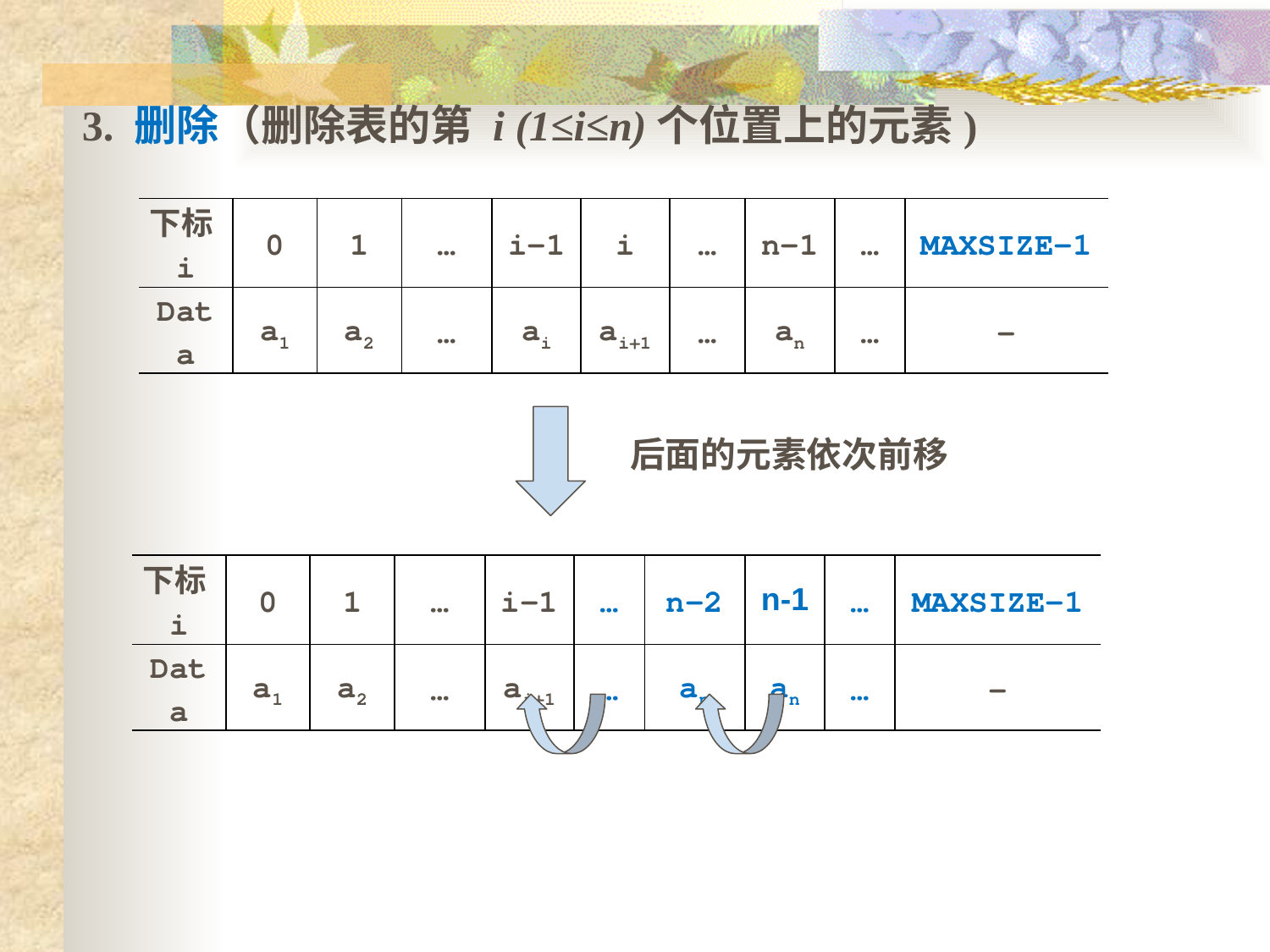

3. 删除（删除表的第 i (1≤i≤n)个位置上的元素)
| 下标i | 0 | 1 | … | i-1 | i | … | n-1 | … | MAXSIZE-1 |
| --- | --- | --- | --- | --- | --- | --- | --- | --- | --- |
| Data | a1 | a2 | … | ai | ai+1 | … | an | … | - |

后面的元素依次前移
| 下标i | 0 | 1 | … | i-1 | … | n-2 | n-1 | … | MAXSIZE-1 |
| --- | --- | --- | --- | --- | --- | --- | --- | --- | --- |
| Data | a1 | a2 | … | ai+1 | … | an | an | … | - |